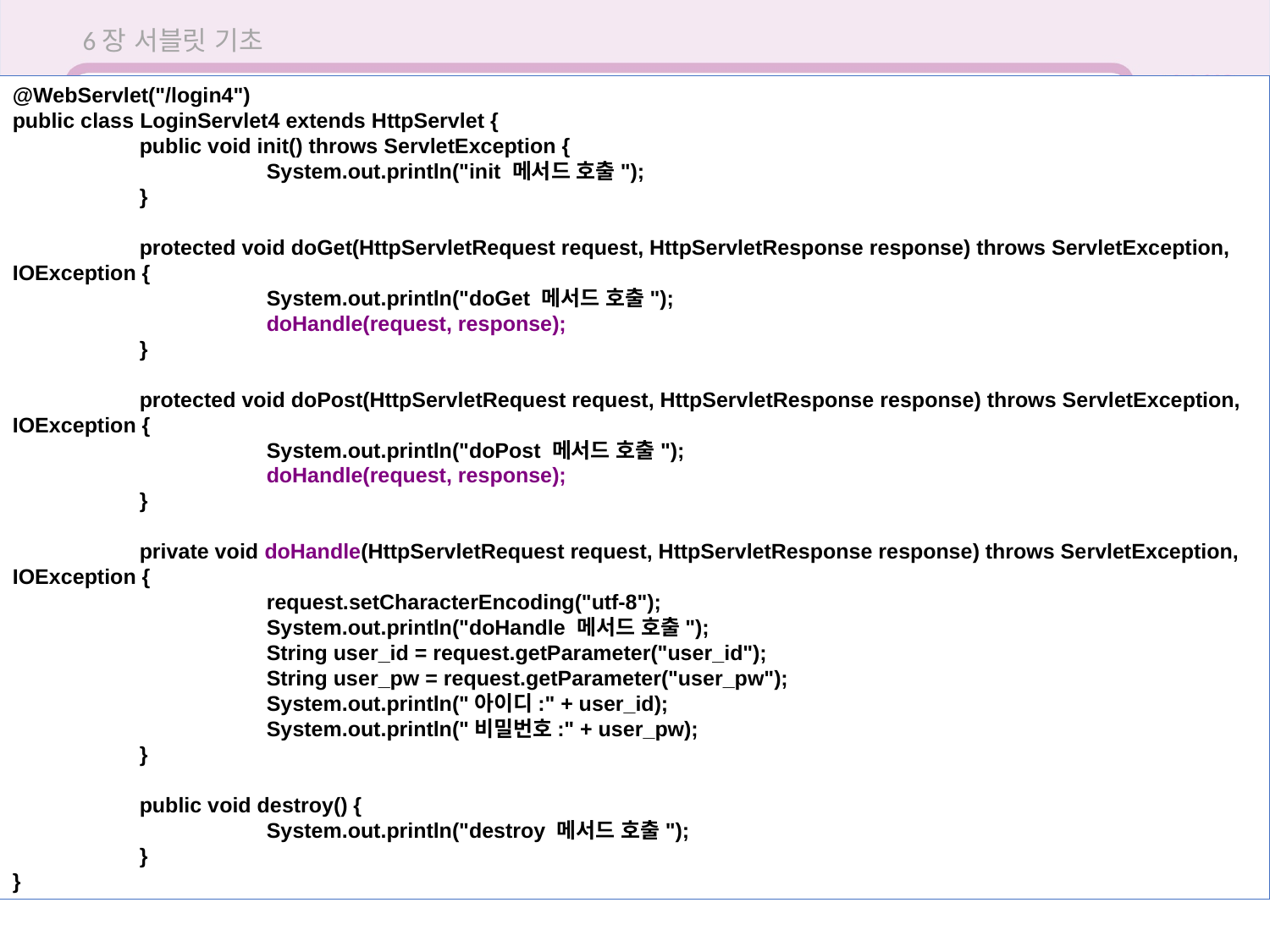

6장 서블릿 기초
@WebServlet("/login4")
public class LoginServlet4 extends HttpServlet {
	public void init() throws ServletException {
		System.out.println("init 메서드 호출");
	}

	protected void doGet(HttpServletRequest request, HttpServletResponse response) throws ServletException, IOException {
		System.out.println("doGet 메서드 호출");
		doHandle(request, response);
	}

	protected void doPost(HttpServletRequest request, HttpServletResponse response) throws ServletException, IOException {
		System.out.println("doPost 메서드 호출");
		doHandle(request, response);
	}

	private void doHandle(HttpServletRequest request, HttpServletResponse response) throws ServletException, IOException {
		request.setCharacterEncoding("utf-8");
		System.out.println("doHandle 메서드 호출");
		String user_id = request.getParameter("user_id");
		String user_pw = request.getParameter("user_pw");
		System.out.println("아이디:" + user_id);
		System.out.println("비밀번호:" + user_pw);
	}

	public void destroy() {
		System.out.println("destroy 메서드 호출");
	}
}